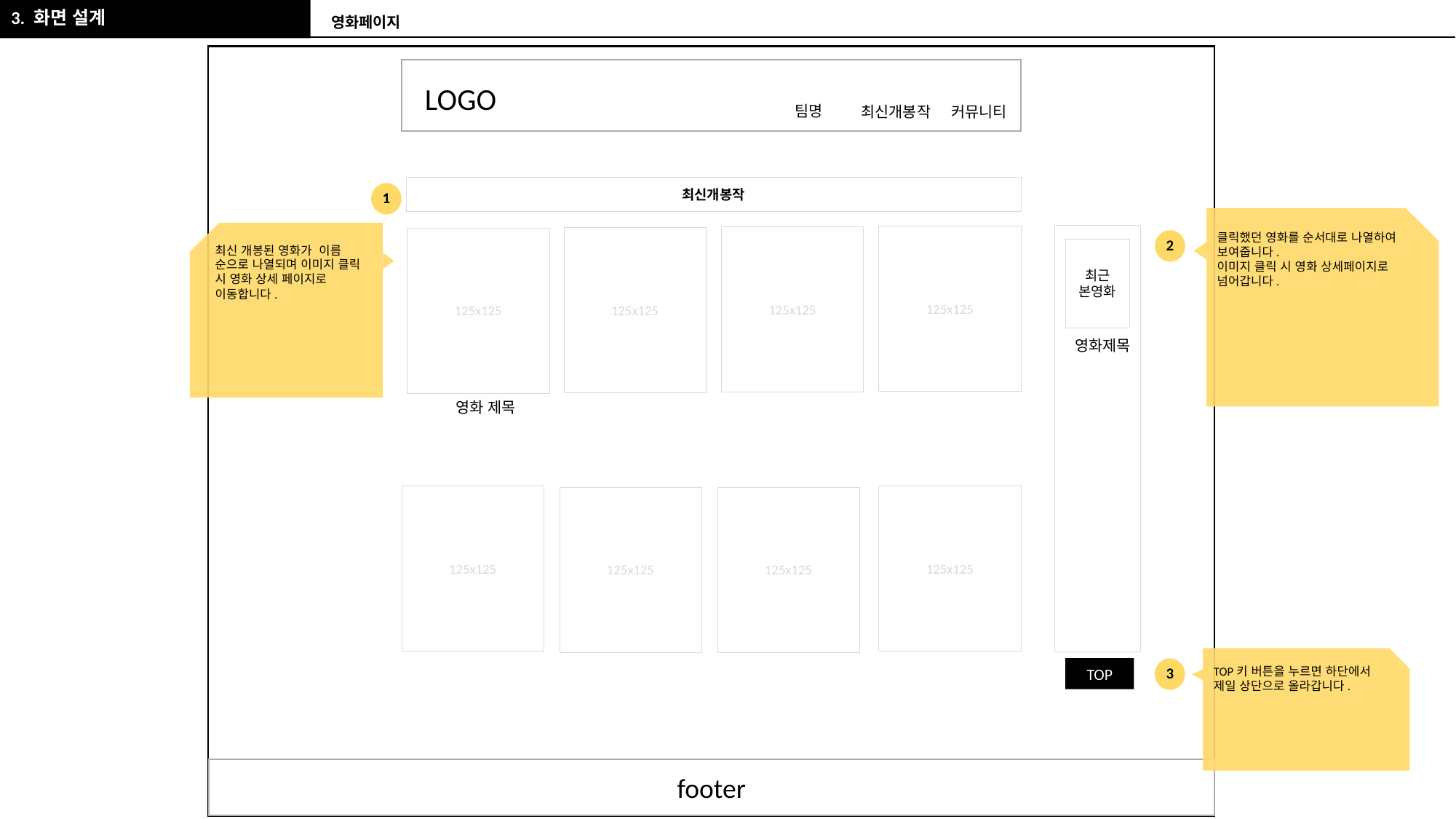

3. 화면 설계
영화페이지

LOGO
팀명
커뮤니티
최신개봉작
최신개봉작
1

클릭했던 영화를 순서대로 나열하여 보여줍니다.
이미지 클릭 시 영화 상세페이지로 넘어갑니다.

최신 개봉된 영화가  이름 순으로 나열되며 이미지 클릭 시 영화 상세 페이지로 이동합니다.

125x125
125x125
125x125
125x125
2

최근 본영화
     영화제목
   영화 제목
125x125
125x125
125x125
125x125
TOP키 버튼을 누르면 하단에서 제일 상단으로 올라갑니다.

TOP
3

footer